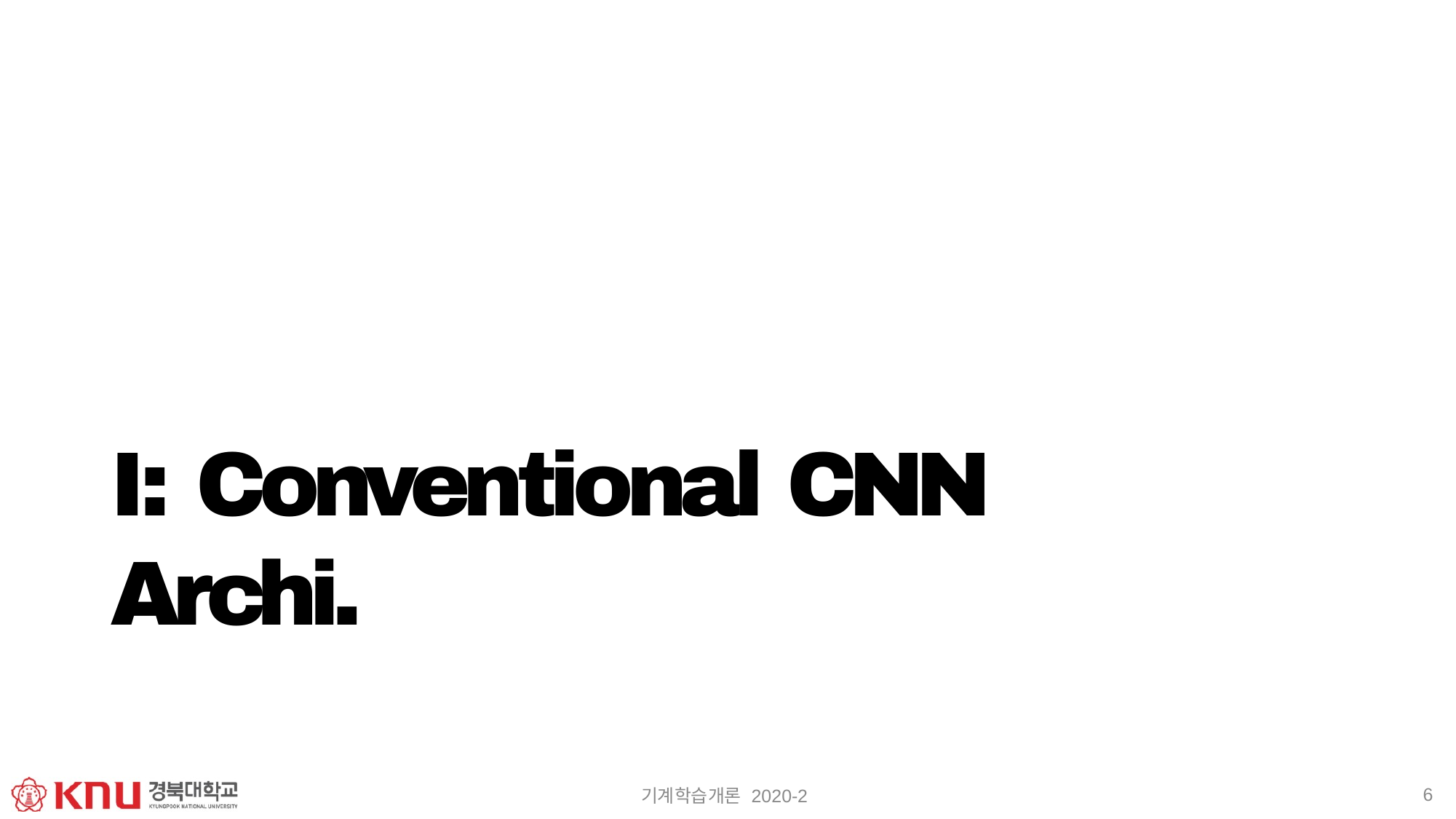

# I: Conventional CNN Archi.
6
기계학습개론 2020-2